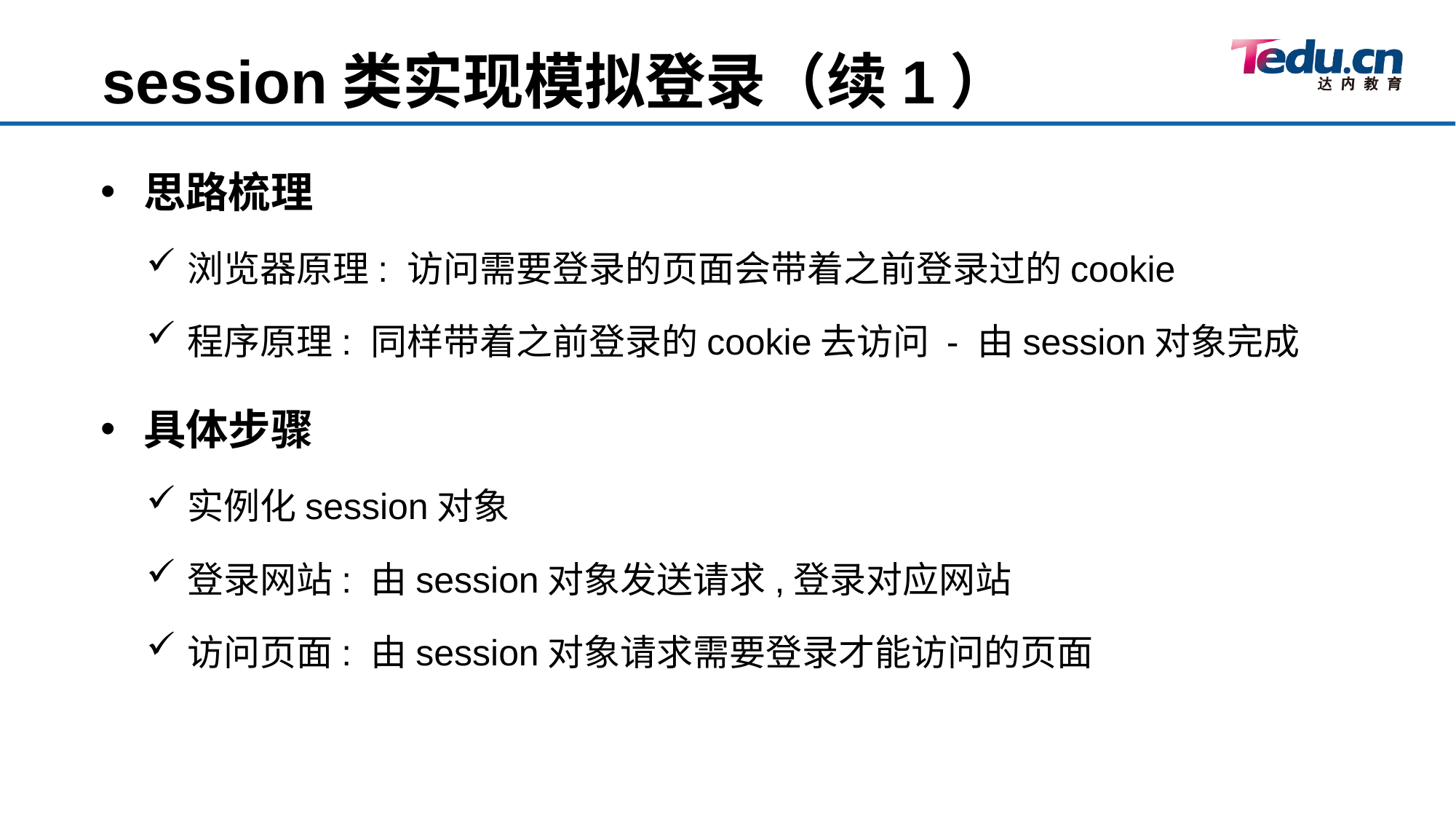

session类实现模拟登录（续1）
思路梳理
浏览器原理: 访问需要登录的页面会带着之前登录过的cookie
程序原理: 同样带着之前登录的cookie去访问 - 由session对象完成
具体步骤
实例化session对象
登录网站: 由session对象发送请求,登录对应网站
访问页面: 由session对象请求需要登录才能访问的页面